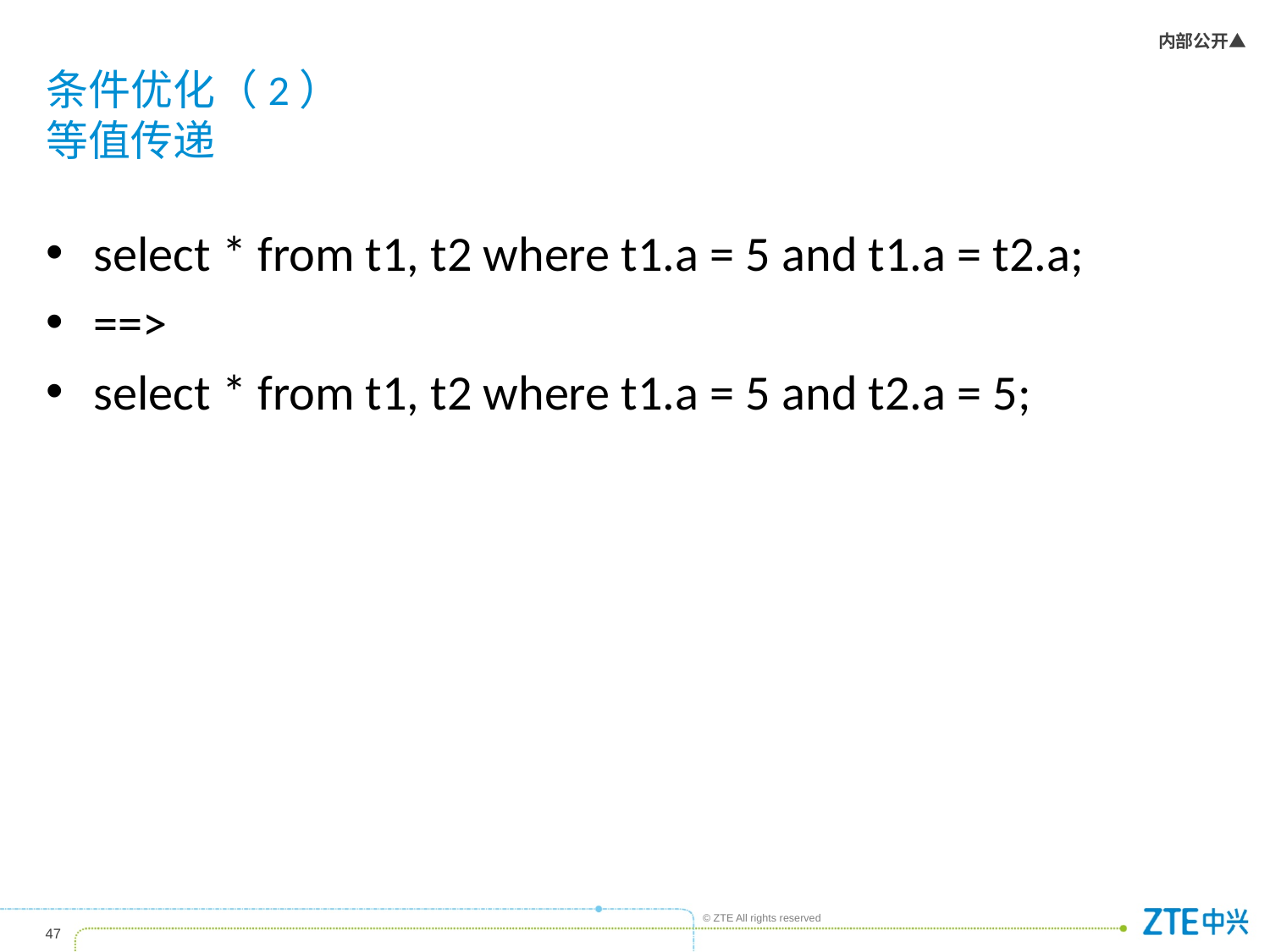

# 条件优化（2） 等值传递
select * from t1, t2 where t1.a = 5 and t1.a = t2.a;
==>
select * from t1, t2 where t1.a = 5 and t2.a = 5;